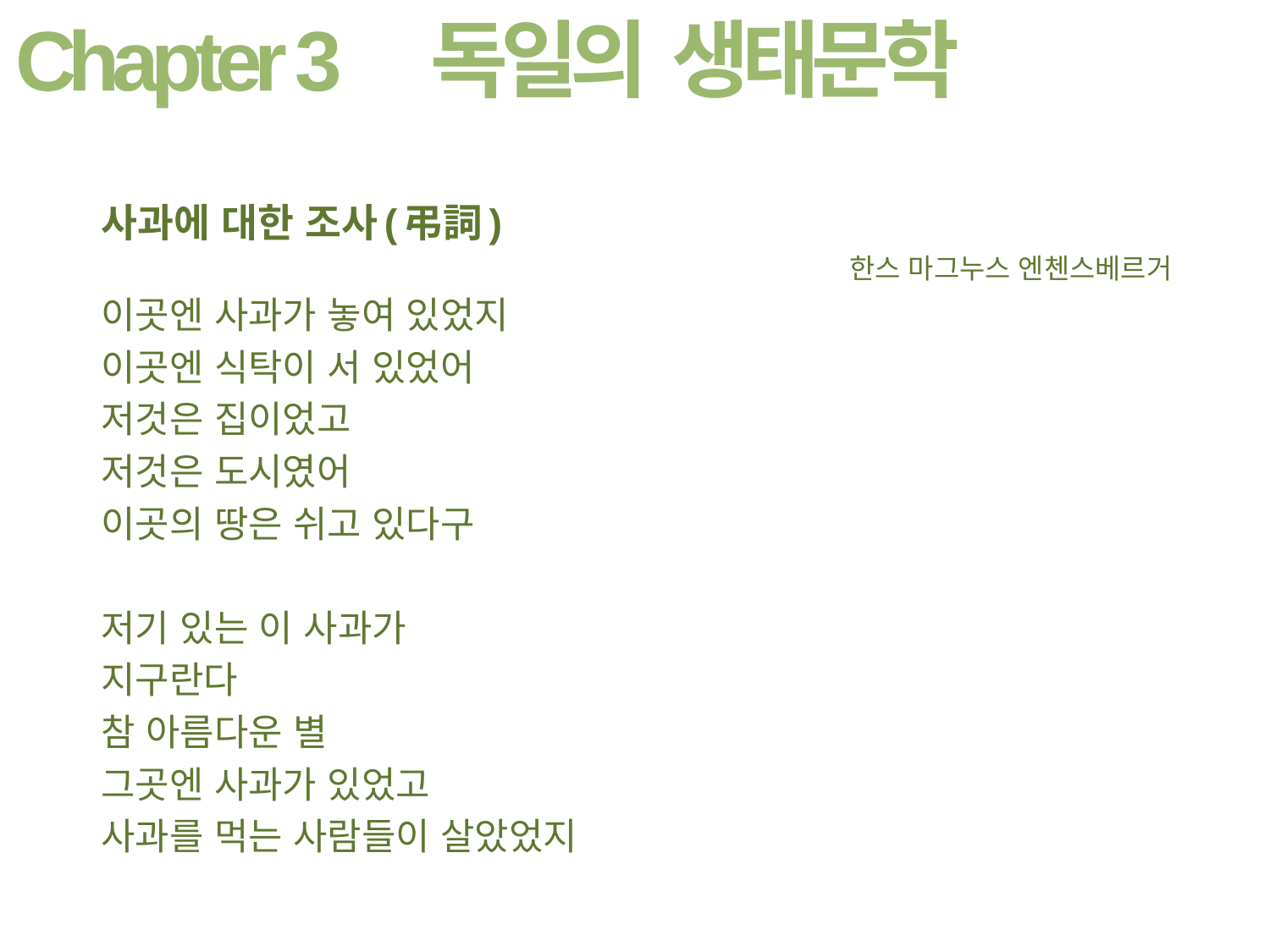

Chapter 3
독일의  생태문학
사과에 대한 조사(弔詞)
한스 마그누스 엔첸스베르거
이곳엔 사과가 놓여 있었지
이곳엔 식탁이 서 있었어
저것은 집이었고
저것은 도시였어
이곳의 땅은 쉬고 있다구

저기 있는 이 사과가
지구란다
참 아름다운 별
그곳엔 사과가 있었고
사과를 먹는 사람들이 살았었지